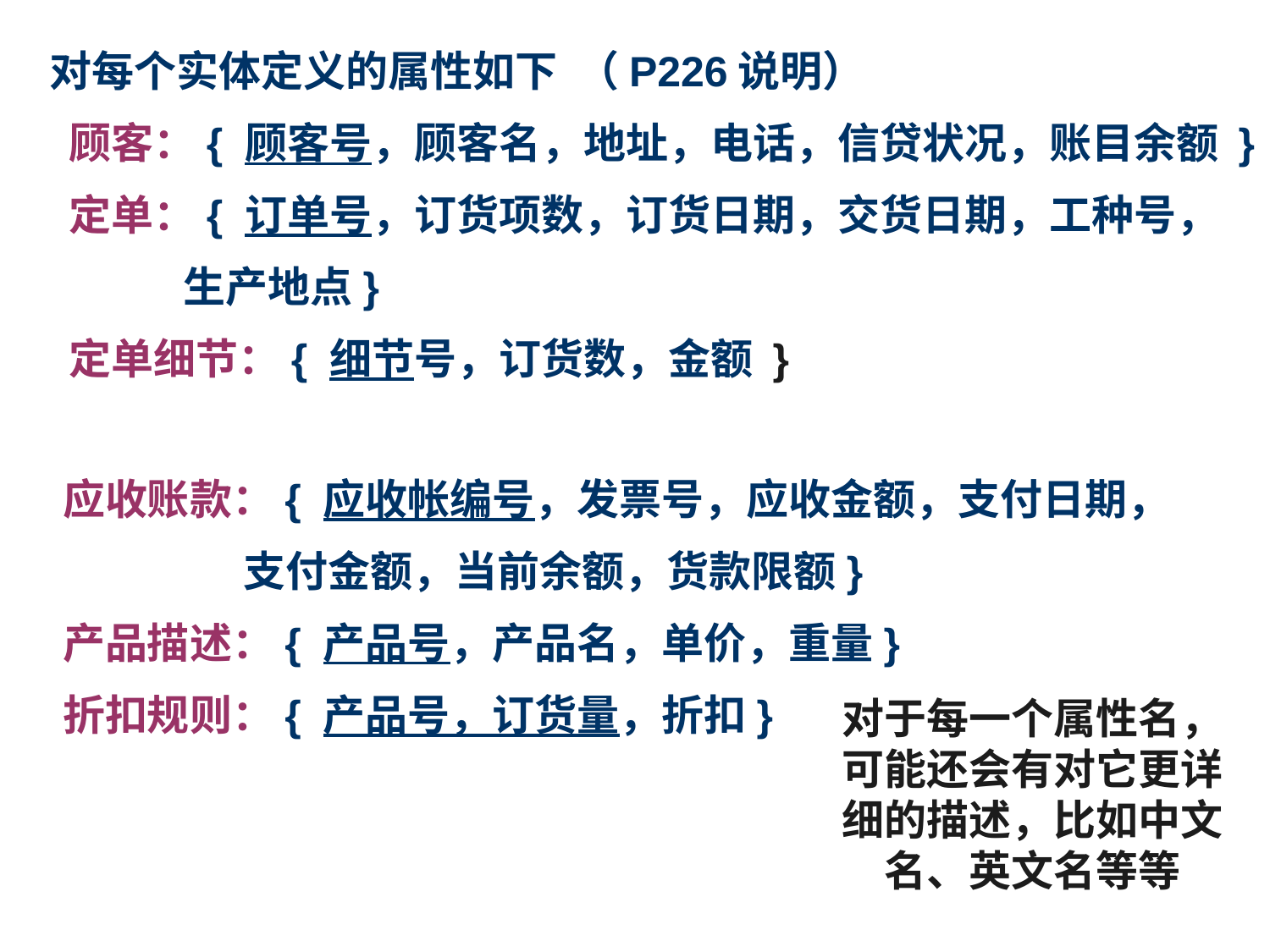

对每个实体定义的属性如下  （P226说明）
 顾客：{ 顾客号，顾客名，地址，电话，信贷状况，账目余额 }
 定单：{ 订单号，订货项数，订货日期，交货日期，工种号，
             生产地点}
 定单细节：{ 细节号，订货数，金额 }
  应收账款：{ 应收帐编号，发票号，应收金额，支付日期，
                     支付金额，当前余额，货款限额}
  产品描述：{ 产品号，产品名，单价，重量}
  折扣规则：{ 产品号，订货量，折扣}
对于每一个属性名，可能还会有对它更详细的描述，比如中文名、英文名等等